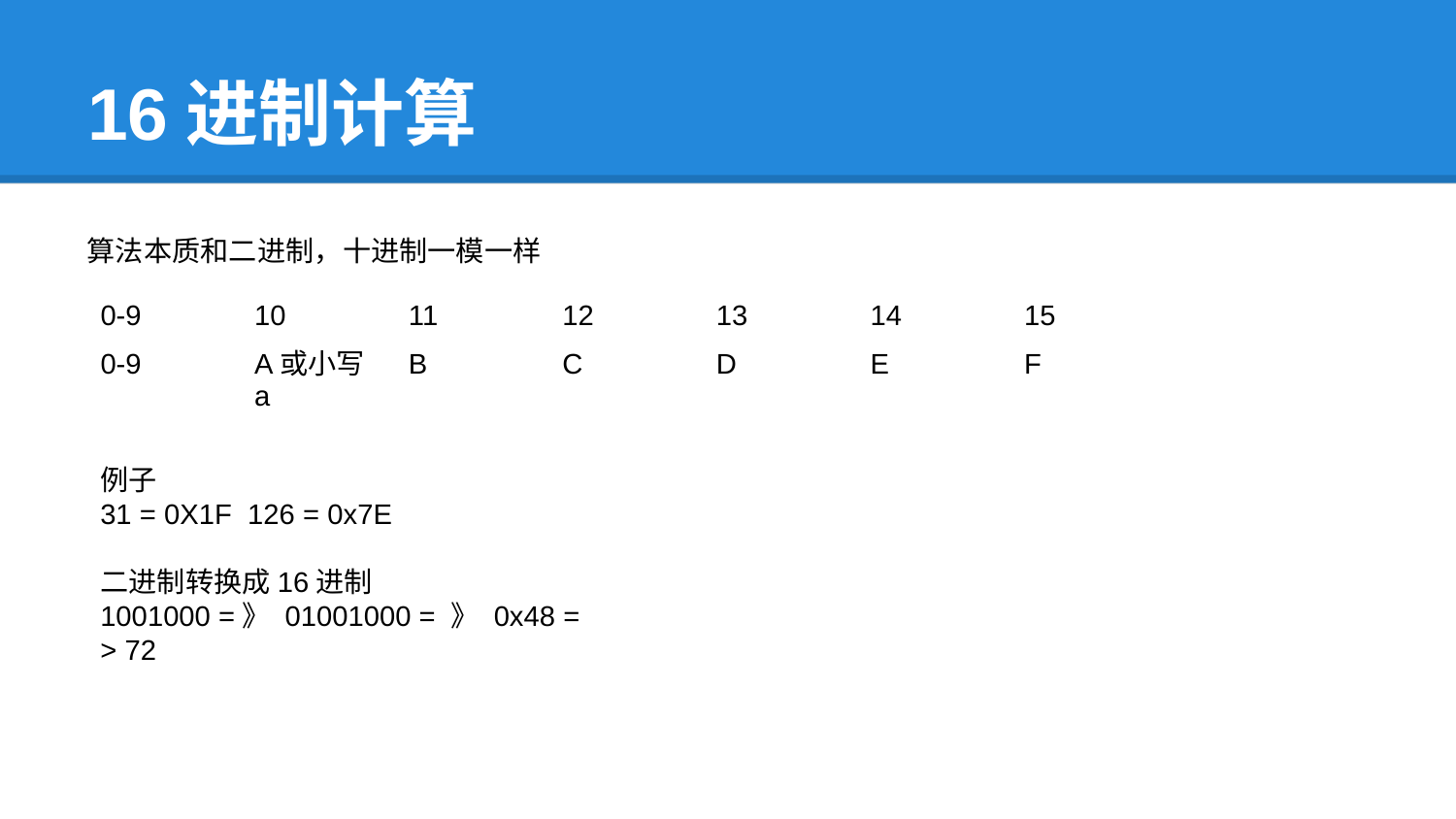

# 16进制计算
算法本质和二进制，十进制一模一样

| 0-9 | 10 | 11 | 12 | 13 | 14 | 15 |
| --- | --- | --- | --- | --- | --- | --- |
| 0-9 | A或小写a | B | C | D | E | F |
例子
31 = 0X1F  126 = 0x7E

二进制转换成16进制
1001000 =》 01001000 = 》 0x48 = > 72